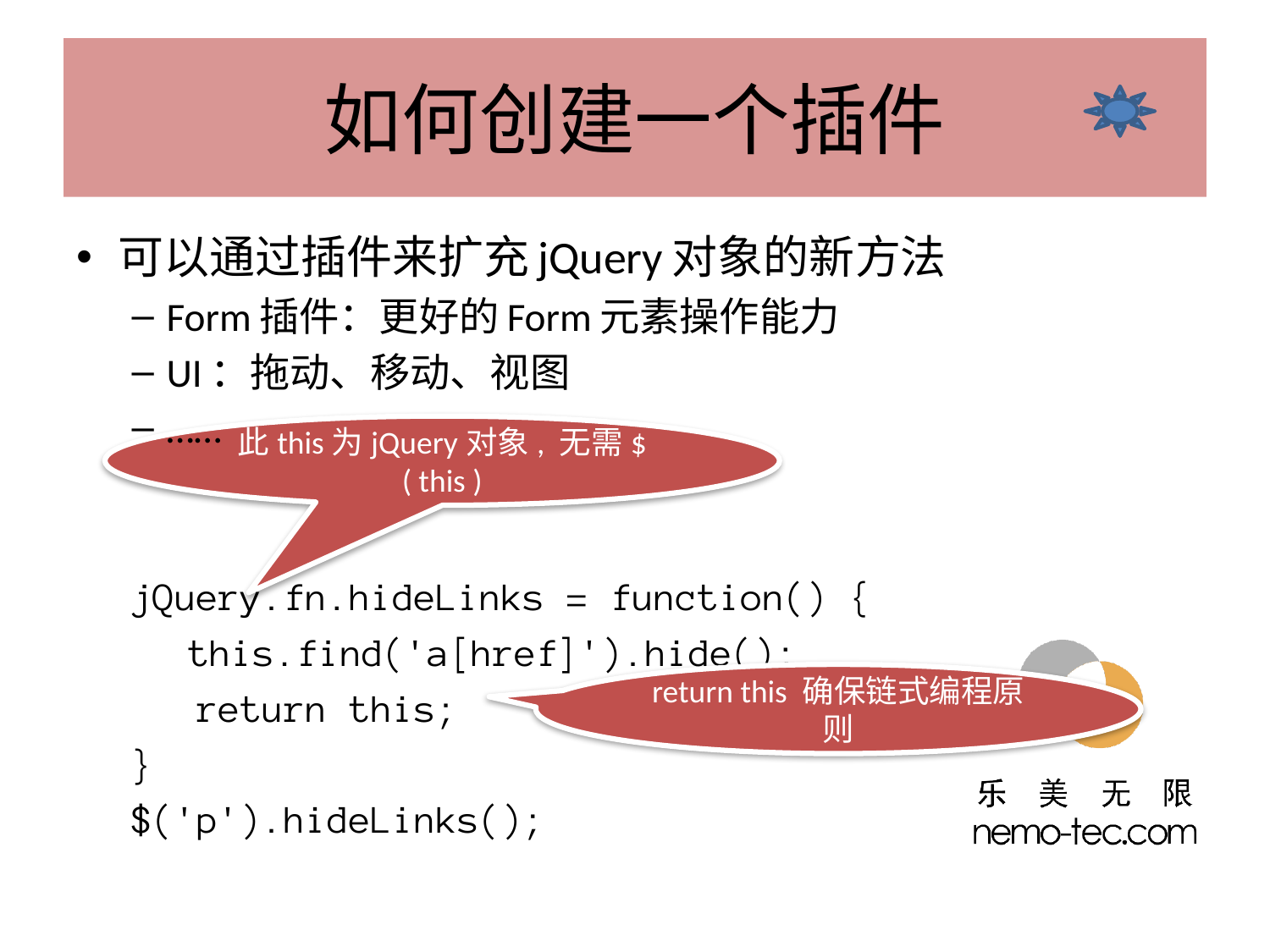

# 如何创建一个插件

可以通过插件来扩充jQuery对象的新方法
Form插件：更好的Form元素操作能力
UI：拖动、移动、视图
……

jQuery.fn.hideLinks = function() {
	 this.find('a[href]').hide();
   return this;
}
$('p').hideLinks();
此this为jQuery对象, 无需$( this )
return this 确保链式编程原则